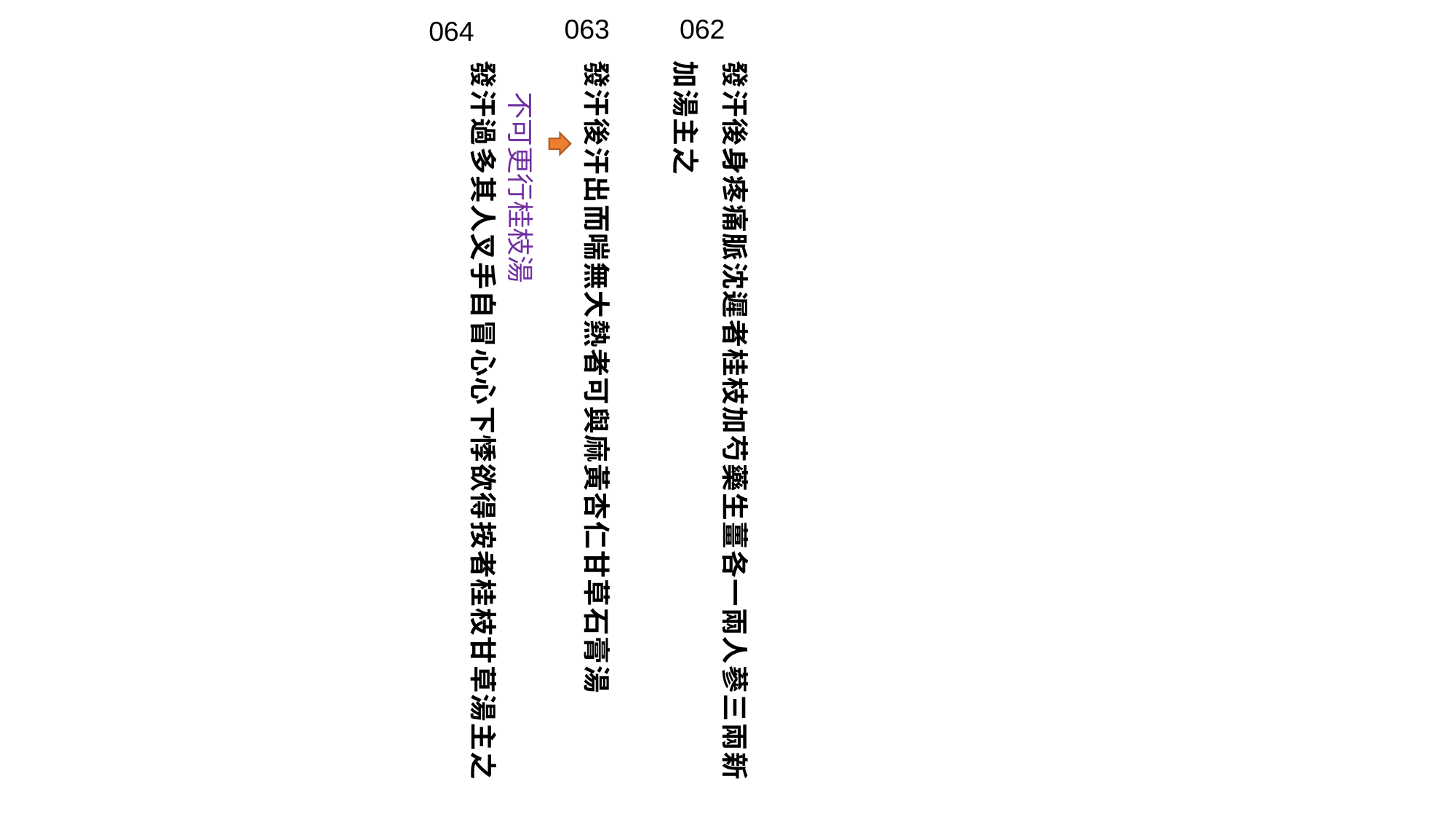

063
062
064
發汗過多其人叉手自冒心心下悸欲得按者桂枝甘草湯主之
發汗後汗出而喘無大熱者可與麻黃杏仁甘草石膏湯
發汗後身疼痛脈沈遲者桂枝加芍藥生薑各一兩人蔘三兩新加湯主之
不可更行桂枝湯